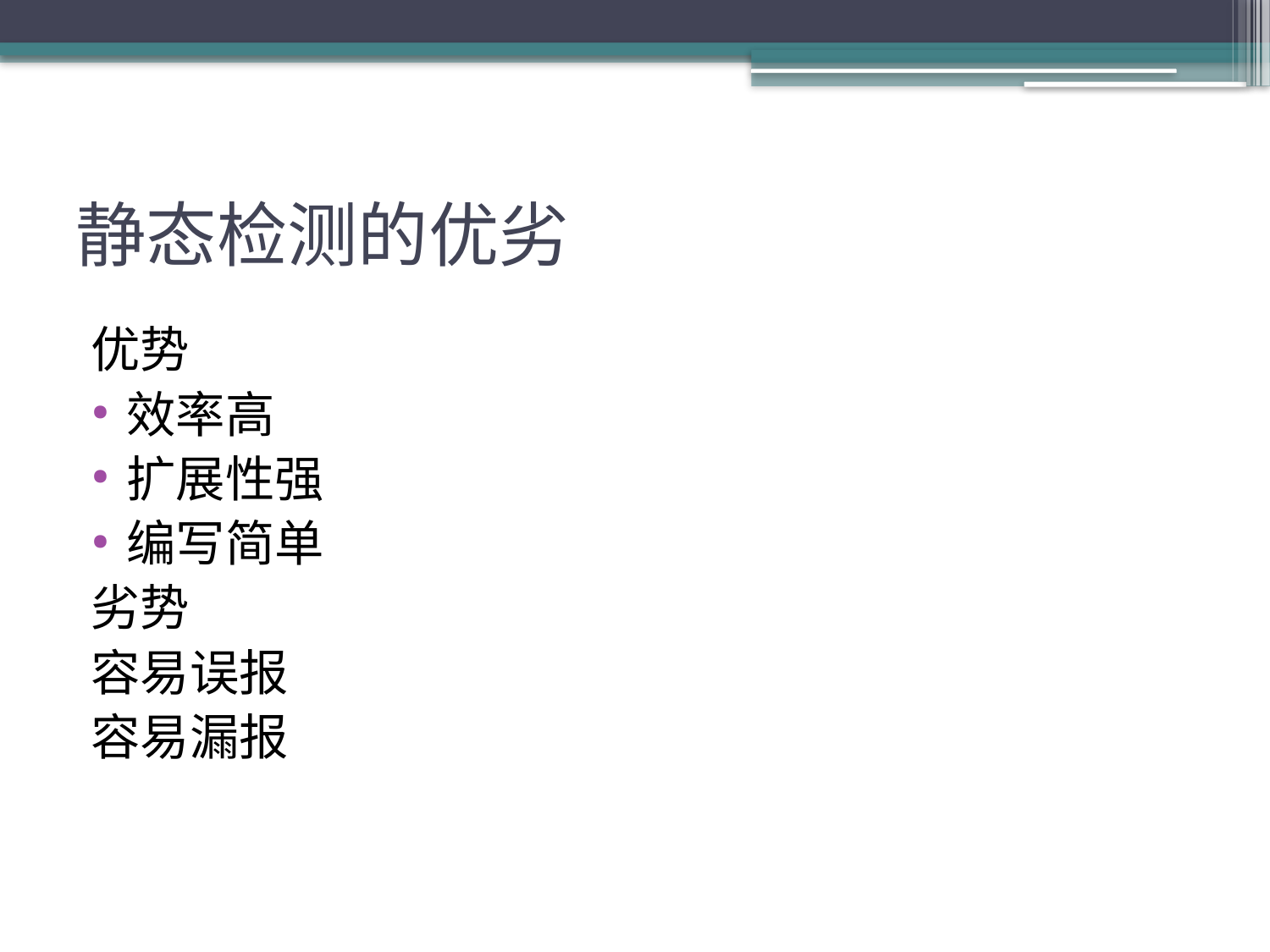

# 静态检测的优劣
优势
效率高
扩展性强
编写简单
劣势
容易误报
容易漏报